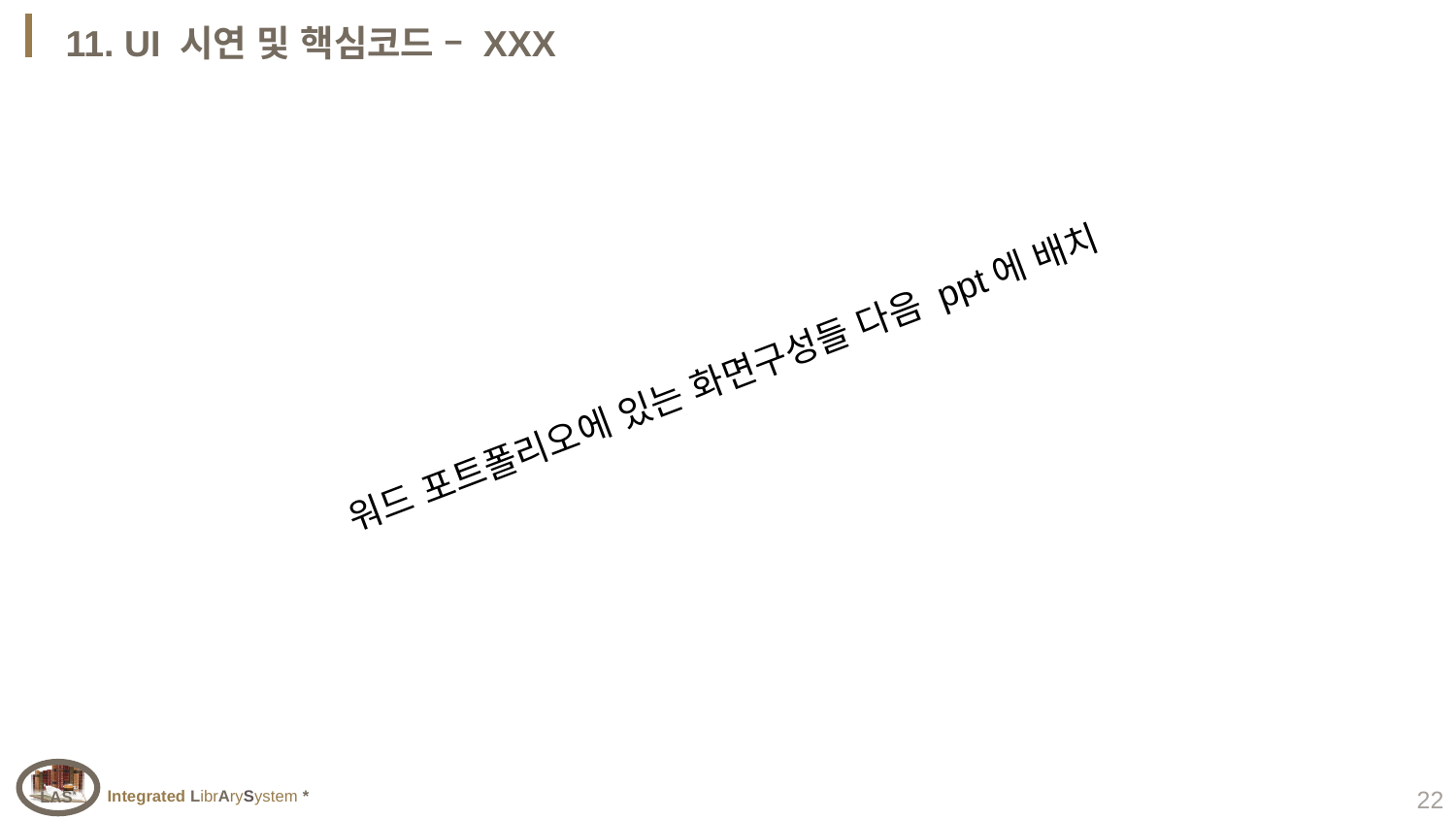

11. UI 시연 및 핵심코드 – XXX
워드 포트폴리오에 있는 화면구성들 다음 ppt에 배치
22